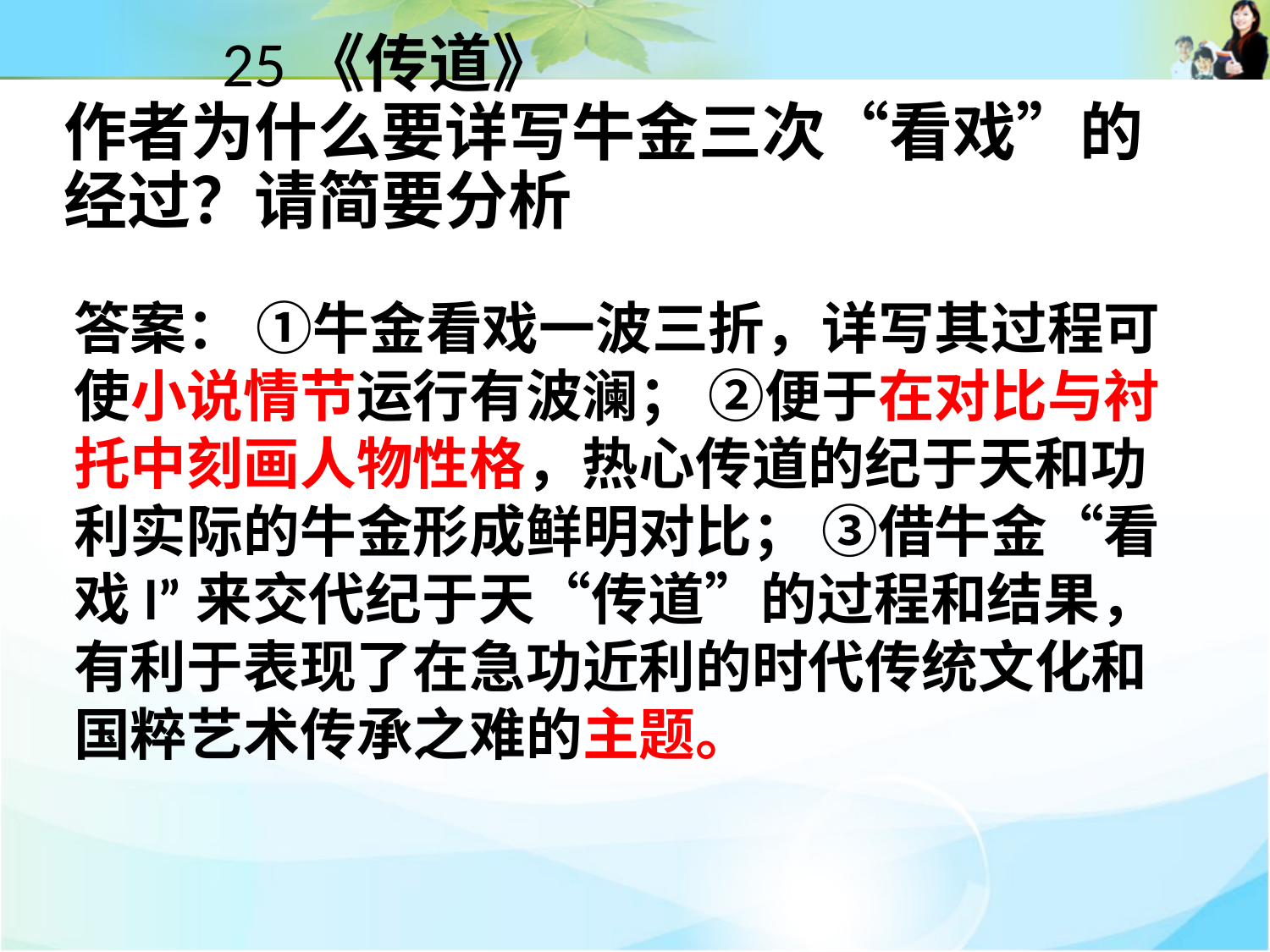

# 25《传道》 作者为什么要详写牛金三次“看戏”的经过？请简要分析
答案： ①牛金看戏一波三折，详写其过程可使小说情节运行有波澜； ②便于在对比与衬托中刻画人物性格，热心传道的纪于天和功利实际的牛金形成鲜明对比； ③借牛金“看戏l”来交代纪于天“传道”的过程和结果，有利于表现了在急功近利的时代传统文化和国粹艺术传承之难的主题。